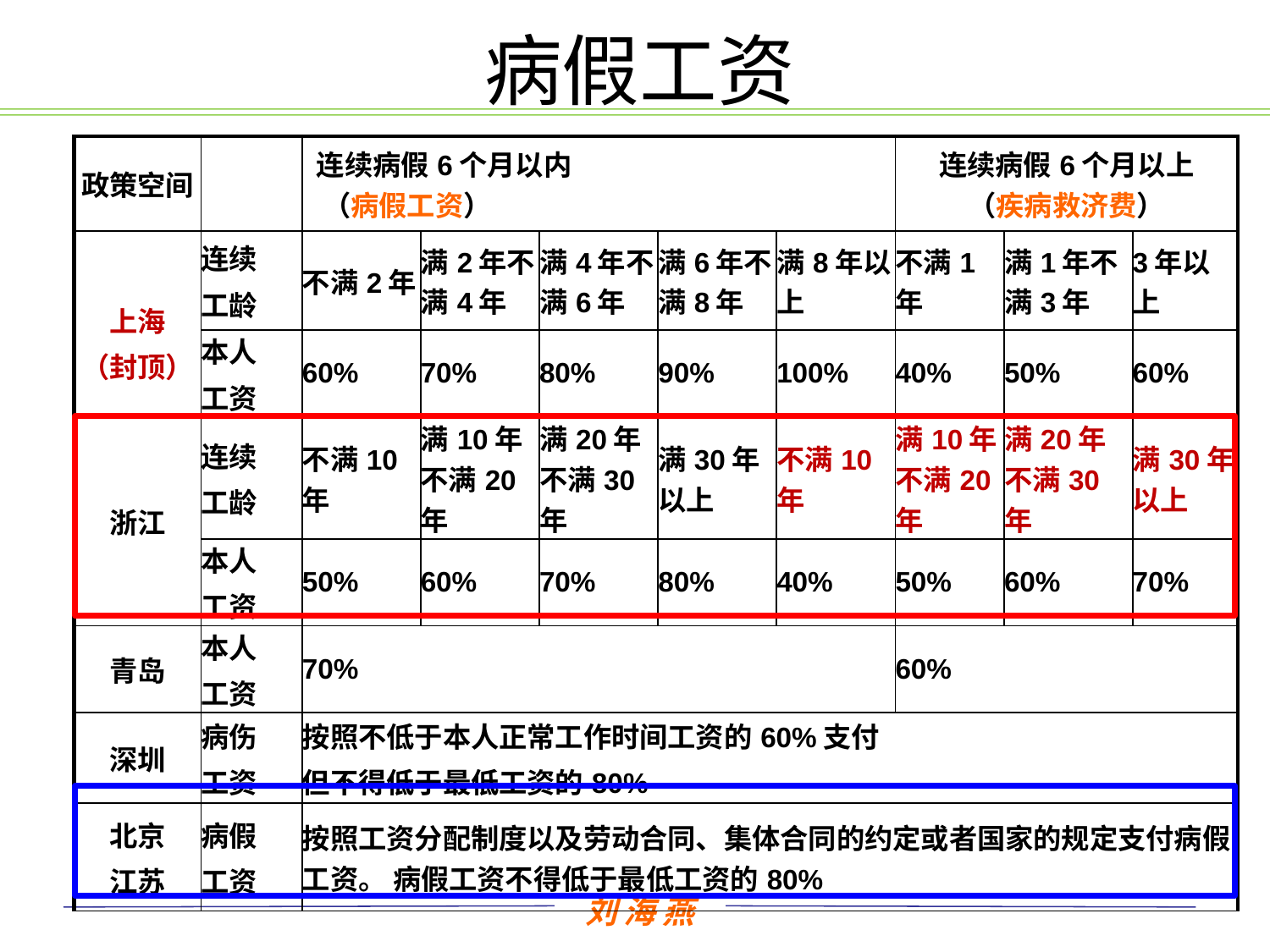

# 病假工资
| 政策空间 |  | 连续病假6个月以内 （病假工资） |  |  |  |  | 连续病假6个月以上 （疾病救济费） |  |  |
| --- | --- | --- | --- | --- | --- | --- | --- | --- | --- |
| 上海 （封顶） | 连续 工龄 | 不满2年 | 满2年不满4年 | 满4年不满6年 | 满6年不满8年 | 满8年以上 | 不满1年 | 满1年不满3年 | 3年以上 |
|  | 本人 工资 | 60% | 70% | 80% | 90% | 100% | 40% | 50% | 60% |
| 浙江 | 连续 工龄 | 不满10年 | 满10年不满20年 | 满20年不满30年 | 满30年以上 | 不满10年 | 满10年不满20年 | 满20年不满30年 | 满30年以上 |
|  | 本人 工资 | 50% | 60% | 70% | 80% | 40% | 50% | 60% | 70% |
| 青岛 | 本人 工资 | 70% |  |  |  |  | 60% |  |  |
| 深圳 | 病伤 工资 | 按照不低于本人正常工作时间工资的60%支付 但不得低于最低工资的80% |  |  |  |  |  |  |  |
| 北京 江苏 | 病假 工资 | 按照工资分配制度以及劳动合同、集体合同的约定或者国家的规定支付病假工资。 病假工资不得低于最低工资的80% |  |  |  |  |  |  |  |